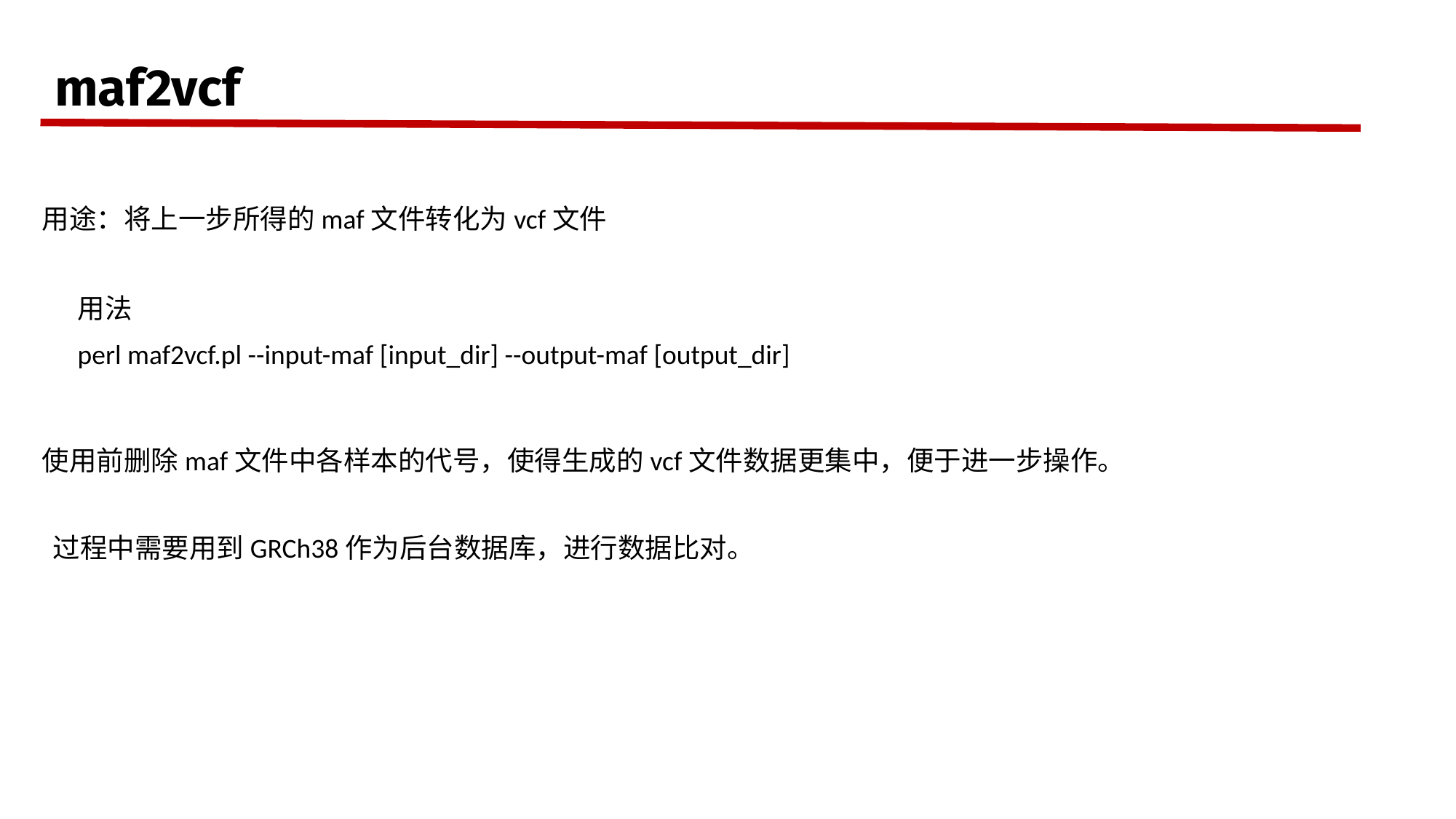

maf2vcf
用途：将上一步所得的maf文件转化为vcf文件
用法
perl maf2vcf.pl --input-maf [input_dir] --output-maf [output_dir]
使用前删除maf文件中各样本的代号，使得生成的vcf文件数据更集中，便于进一步操作。
过程中需要用到GRCh38作为后台数据库，进行数据比对。